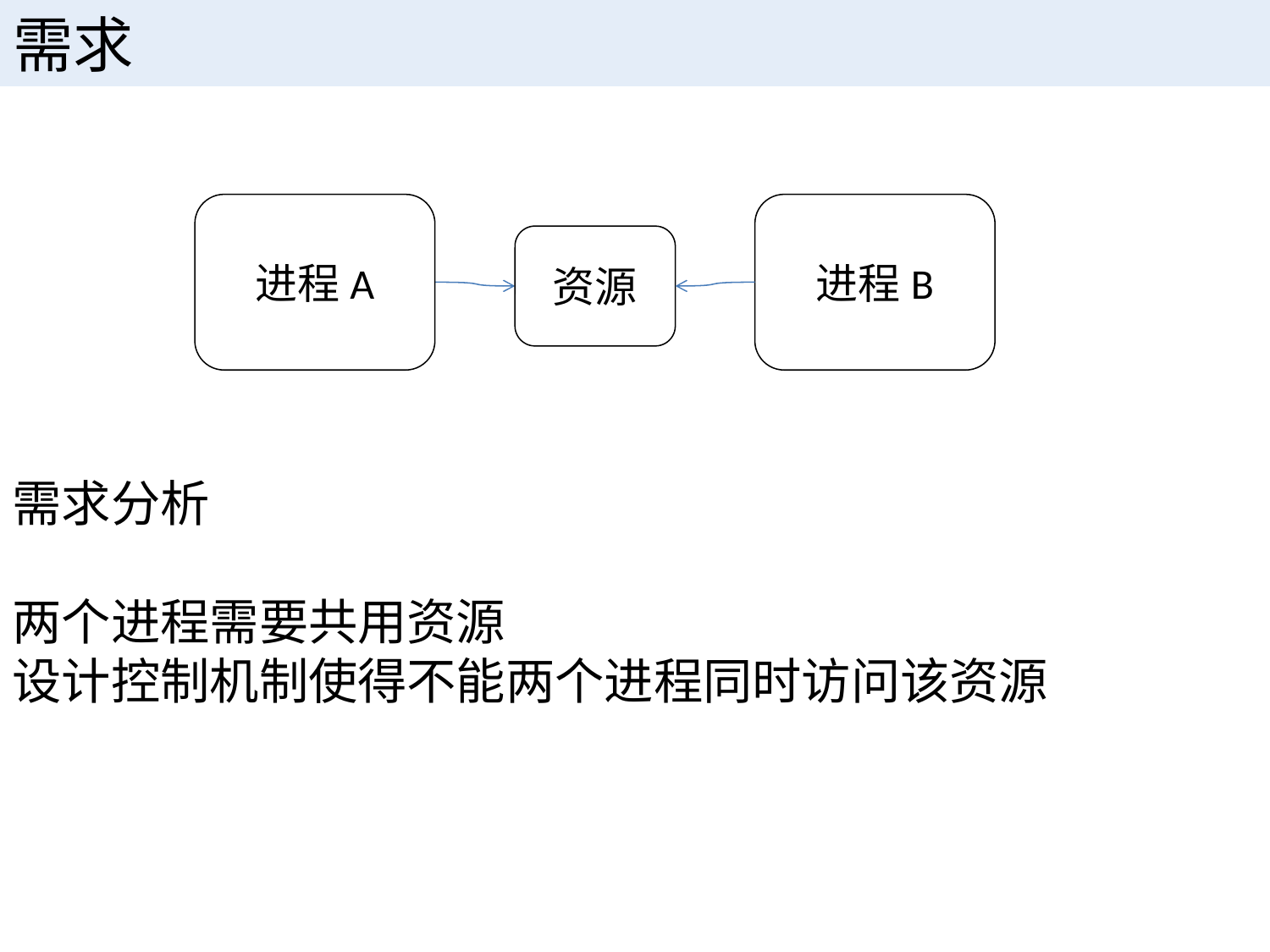

# 需求
进程A
进程B
资源
需求分析

两个进程需要共用资源
设计控制机制使得不能两个进程同时访问该资源